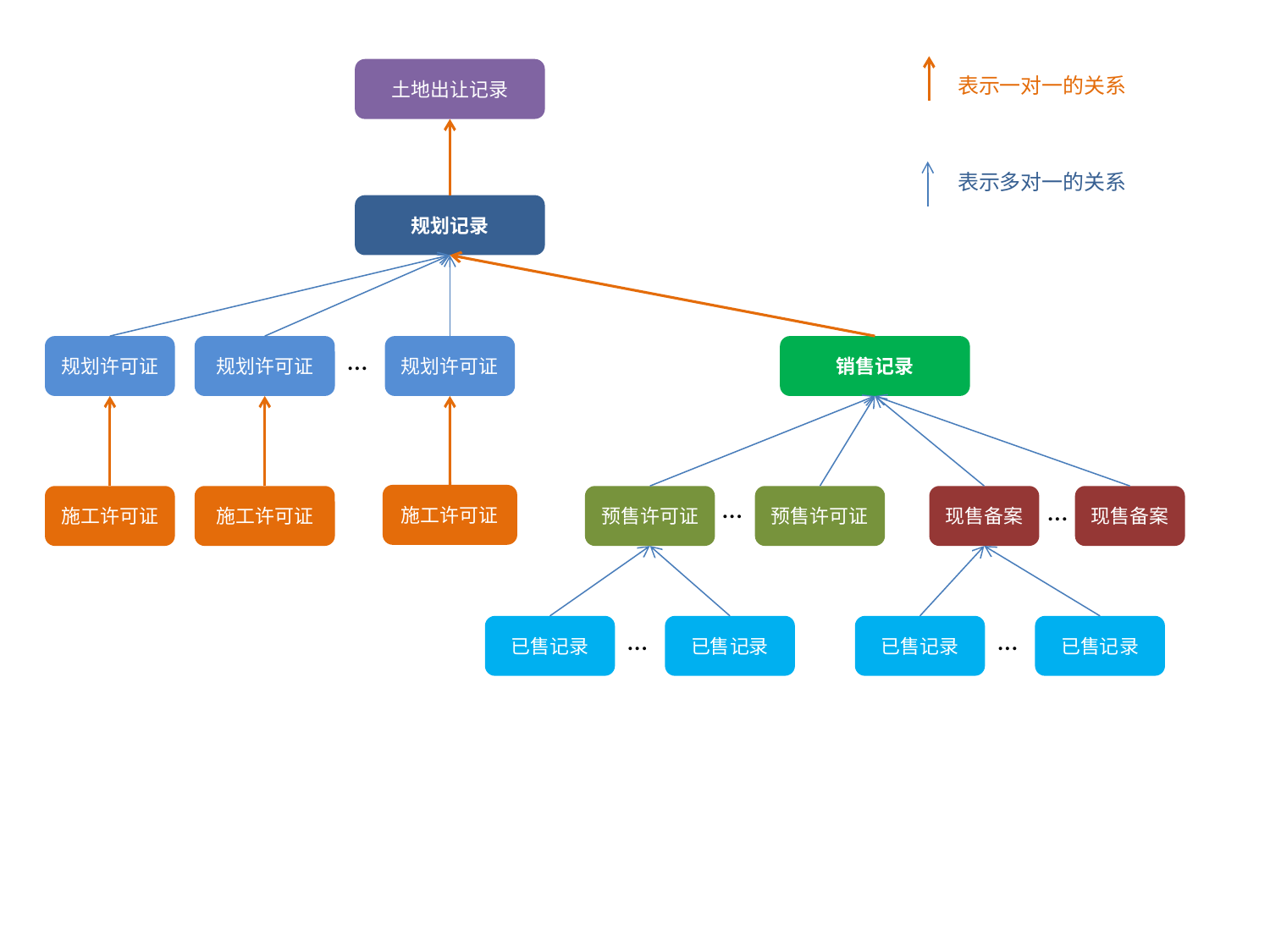

土地出让记录
表示一对一的关系
表示多对一的关系
规划记录
规划许可证
规划许可证
…
规划许可证
销售记录
…
施工许可证
施工许可证
施工许可证
预售许可证
预售许可证
现售备案
…
现售备案
已售记录
…
已售记录
已售记录
…
已售记录